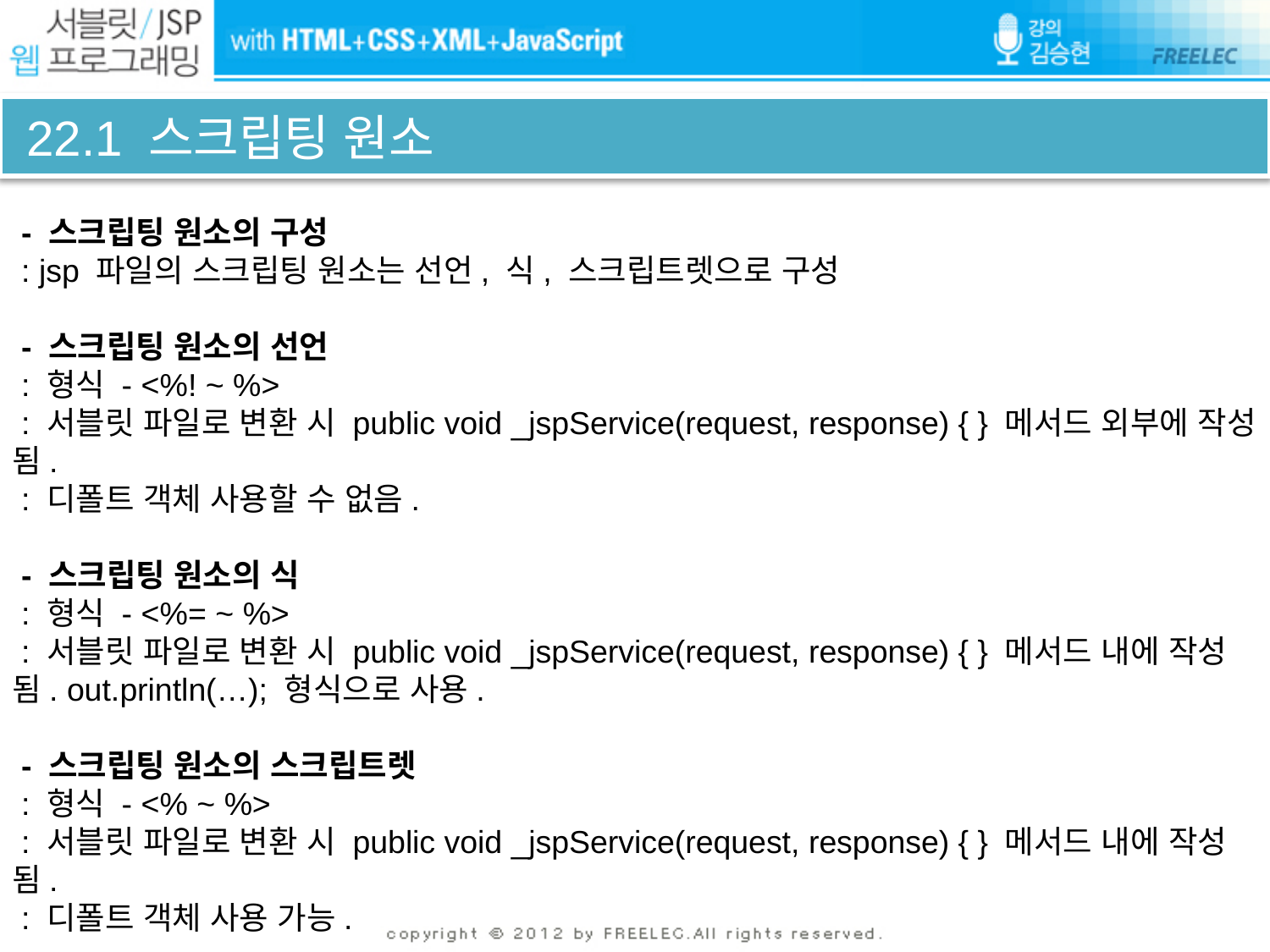

# 22.1 스크립팅 원소
 - 스크립팅 원소의 구성
 : jsp 파일의 스크립팅 원소는 선언, 식, 스크립트렛으로 구성

 - 스크립팅 원소의 선언
 : 형식 - <%! ~ %>
 : 서블릿 파일로 변환 시 public void _jspService(request, response) { } 메서드 외부에 작성 됨.
 : 디폴트 객체 사용할 수 없음.

 - 스크립팅 원소의 식
 : 형식 - <%= ~ %>
 : 서블릿 파일로 변환 시 public void _jspService(request, response) { } 메서드 내에 작성 됨. out.println(…); 형식으로 사용.

 - 스크립팅 원소의 스크립트렛
 : 형식 - <% ~ %>
 : 서블릿 파일로 변환 시 public void _jspService(request, response) { } 메서드 내에 작성 됨.
 : 디폴트 객체 사용 가능.